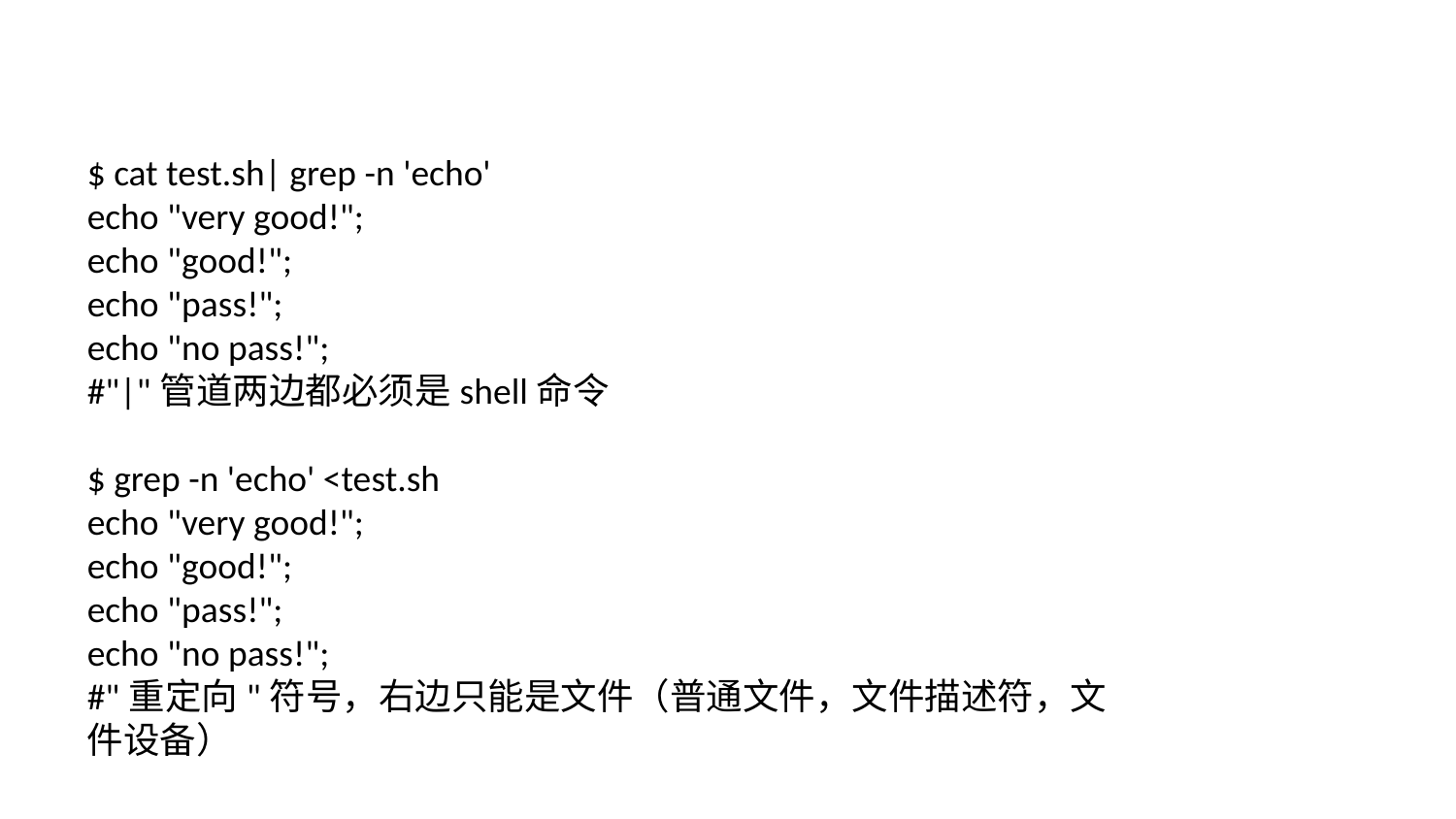

$ cat test.sh| grep -n 'echo'
echo "very good!";
echo "good!";
echo "pass!";
echo "no pass!";
#"|"管道两边都必须是shell命令

$ grep -n 'echo' <test.sh
echo "very good!";
echo "good!";
echo "pass!";
echo "no pass!";
#"重定向"符号，右边只能是文件（普通文件，文件描述符，文件设备）